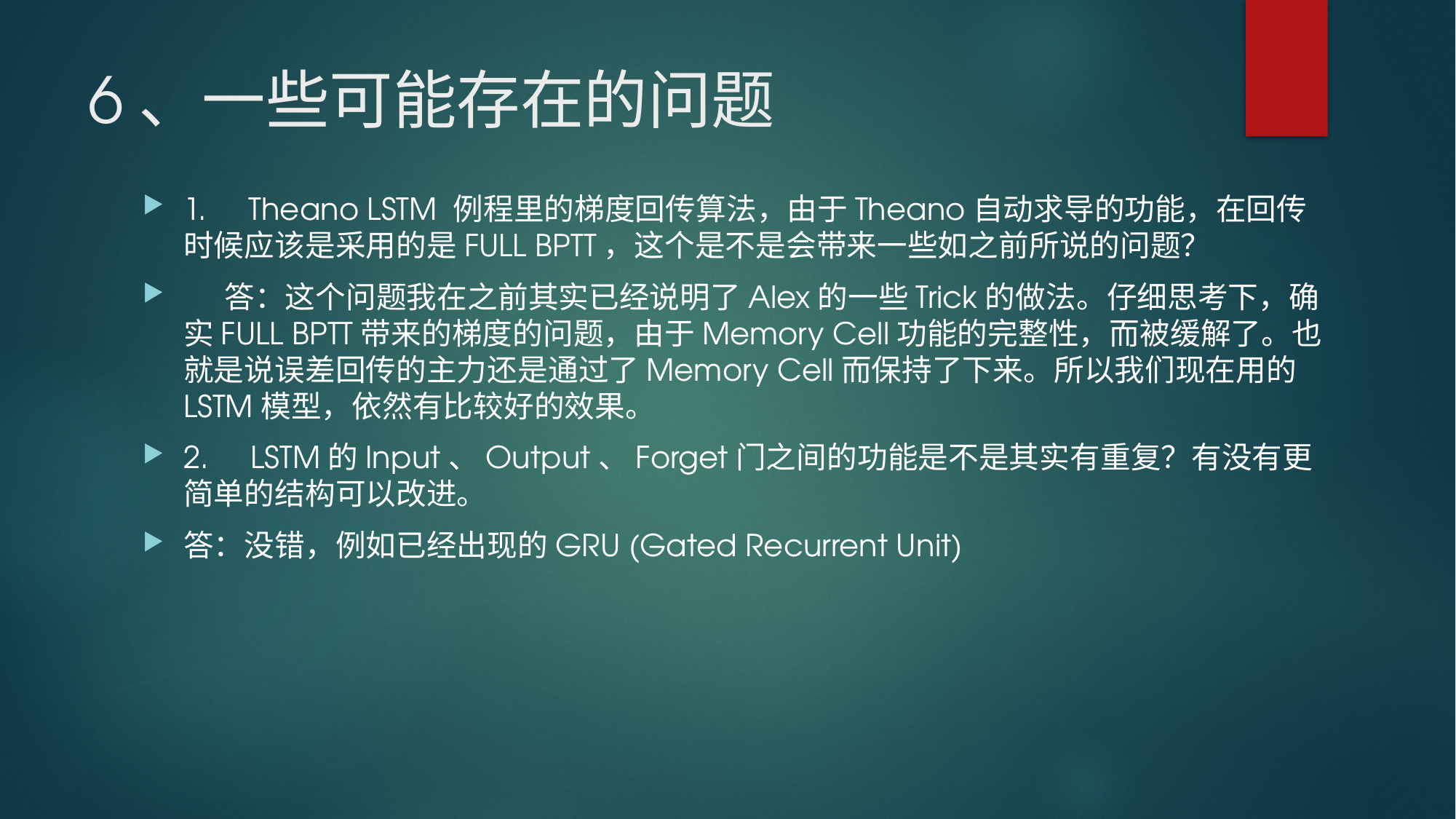

# 6、一些可能存在的问题
1.     Theano LSTM 例程里的梯度回传算法，由于Theano自动求导的功能，在回传时候应该是采用的是FULL BPTT，这个是不是会带来一些如之前所说的问题？
     答：这个问题我在之前其实已经说明了Alex的一些Trick的做法。仔细思考下，确实FULL BPTT带来的梯度的问题，由于Memory Cell功能的完整性，而被缓解了。也就是说误差回传的主力还是通过了Memory Cell而保持了下来。所以我们现在用的LSTM模型，依然有比较好的效果。
2.     LSTM的Input、Output、Forget门之间的功能是不是其实有重复？有没有更简单的结构可以改进。
答：没错，例如已经出现的GRU (Gated Recurrent Unit)